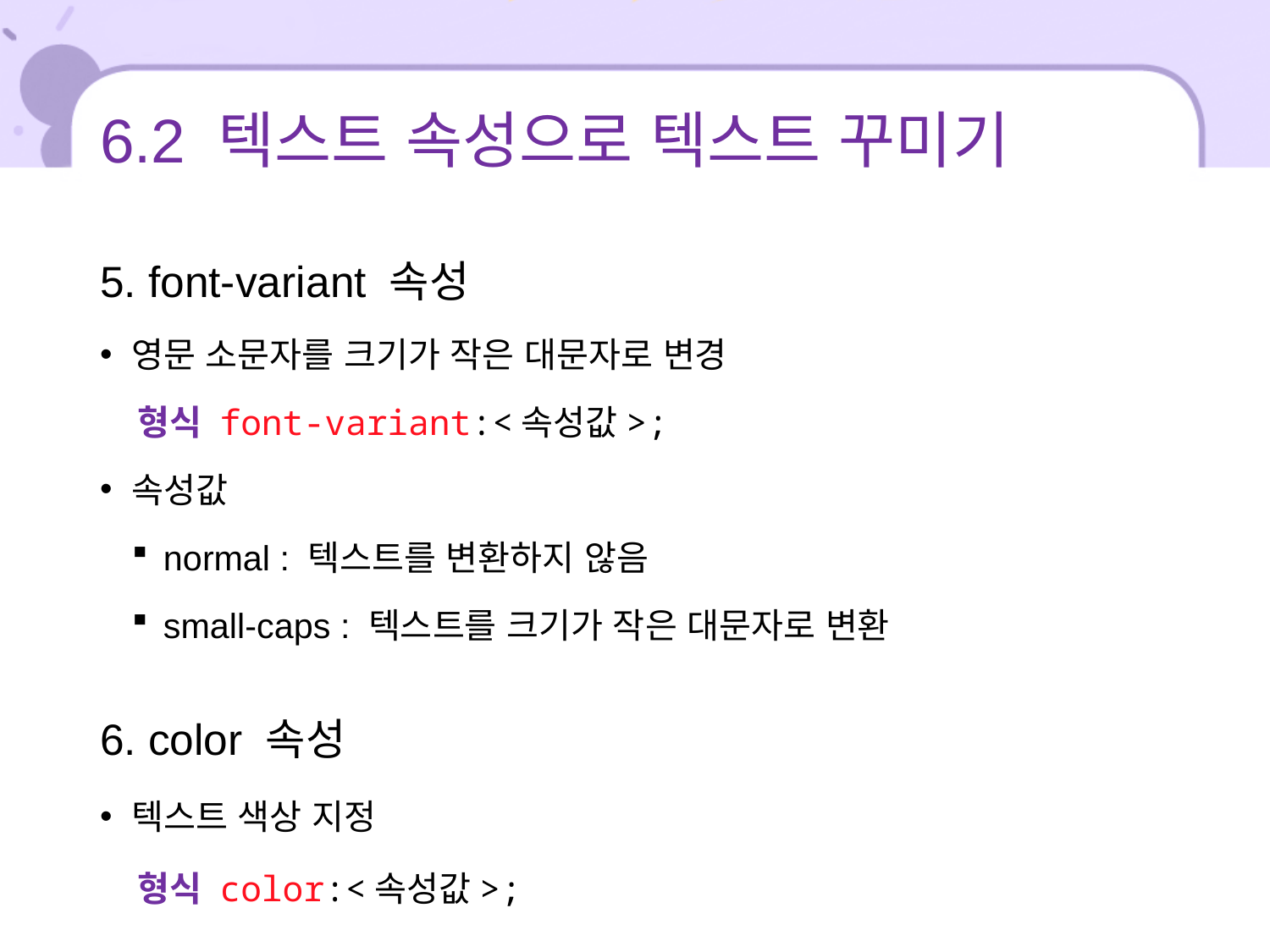

# 6.2 텍스트 속성으로 텍스트 꾸미기
5. font-variant 속성
영문 소문자를 크기가 작은 대문자로 변경
   형식 font-variant:<속성값>;
속성값
normal : 텍스트를 변환하지 않음
small-caps : 텍스트를 크기가 작은 대문자로 변환

6. color 속성
텍스트 색상 지정
   형식 color:<속성값>;